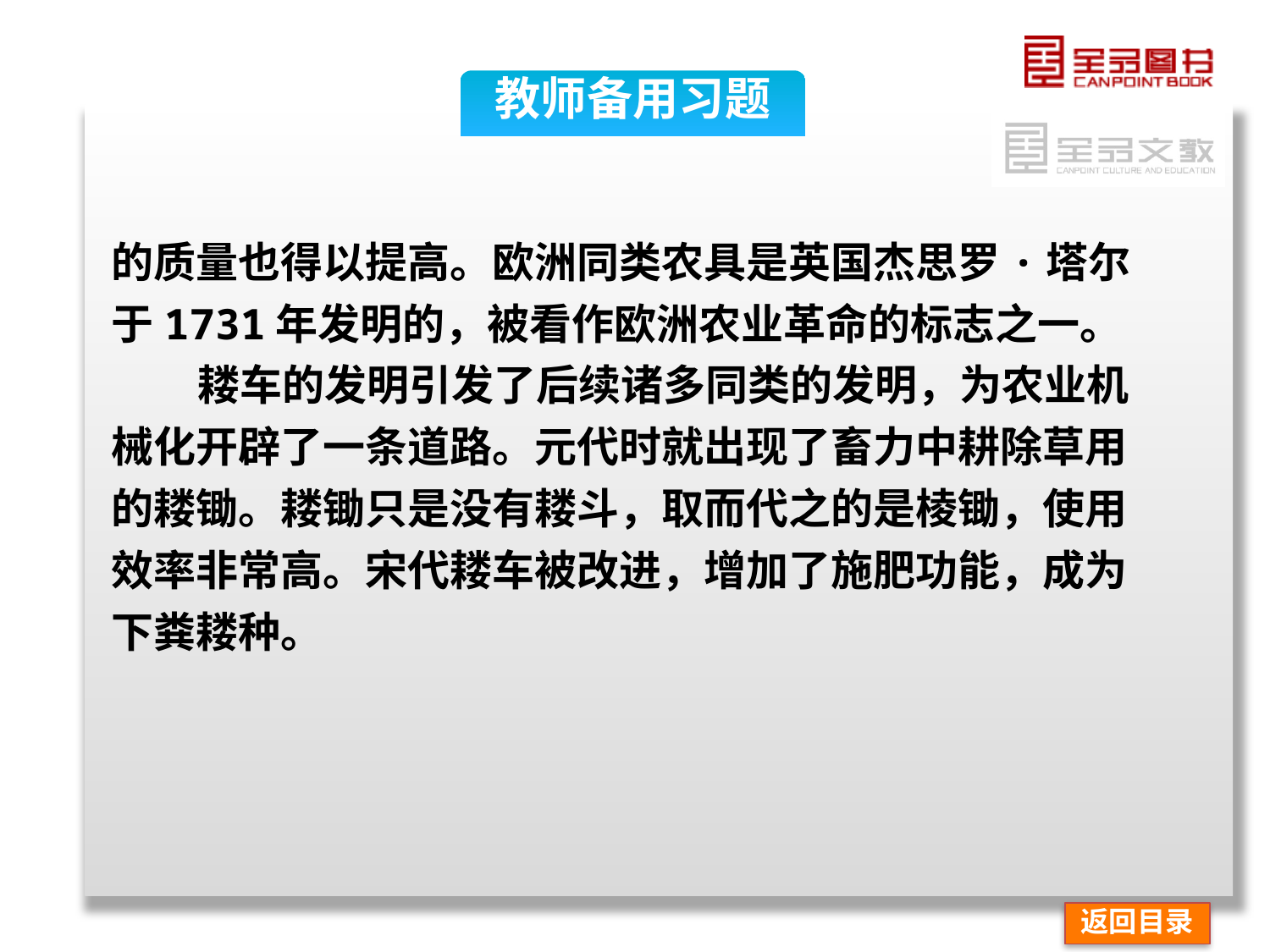

教师备用习题
的质量也得以提高。欧洲同类农具是英国杰思罗·塔尔于1731年发明的，被看作欧洲农业革命的标志之一。
耧车的发明引发了后续诸多同类的发明，为农业机械化开辟了一条道路。元代时就出现了畜力中耕除草用的耧锄。耧锄只是没有耧斗，取而代之的是棱锄，使用效率非常高。宋代耧车被改进，增加了施肥功能，成为下粪耧种。

返回目录